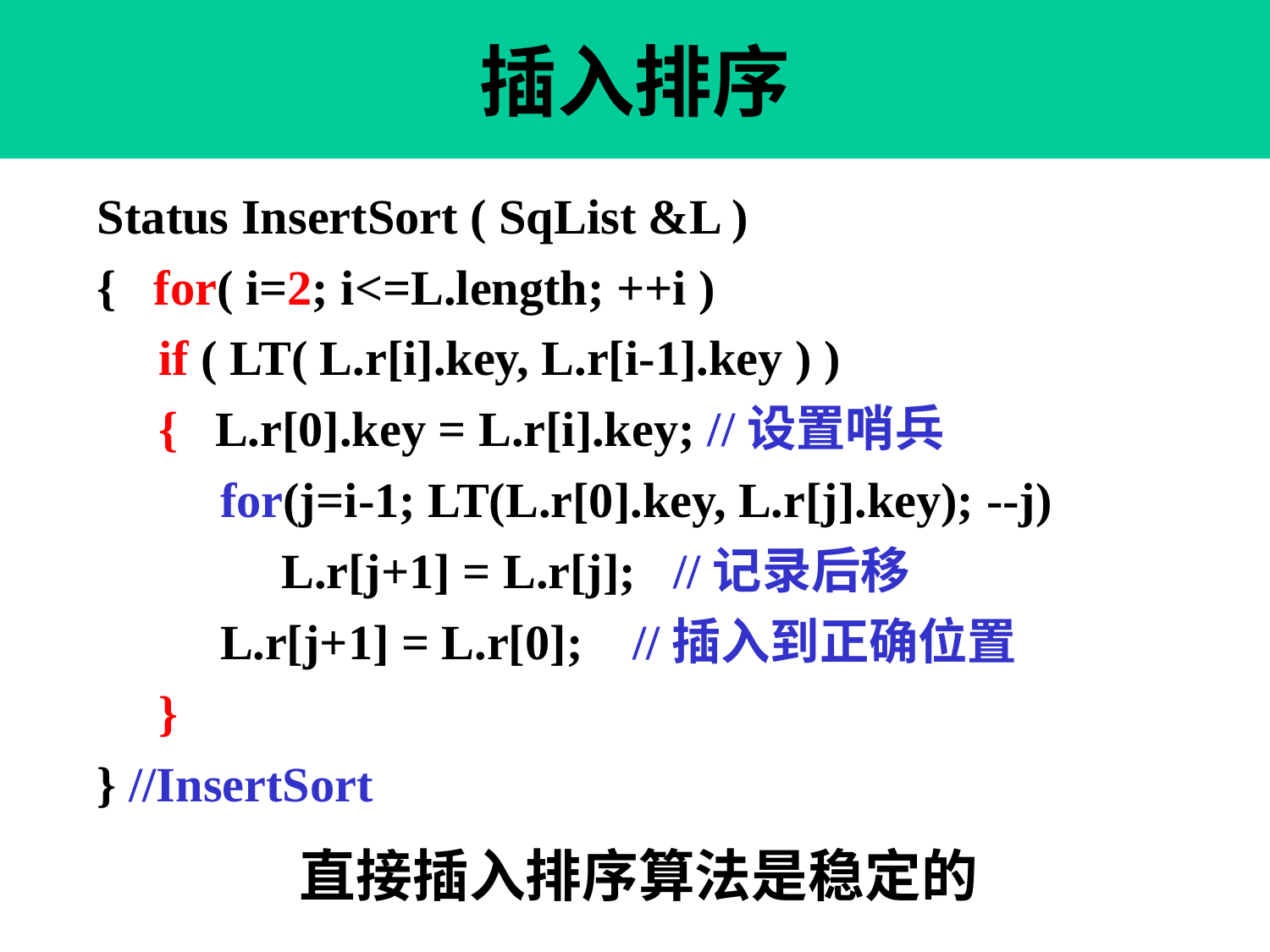

第 34 页
# 插入排序
Status InsertSort ( SqList &L )
{   for( i=2; i<=L.length; ++i )
     if ( LT( L.r[i].key, L.r[i-1].key ) )
     {   L.r[0].key = L.r[i].key; //设置哨兵
          for(j=i-1; LT(L.r[0].key, L.r[j].key); --j)
               L.r[j+1] = L.r[j];   //记录后移
          L.r[j+1] = L.r[0];    //插入到正确位置
     }
} //InsertSort
直接插入排序算法是稳定的